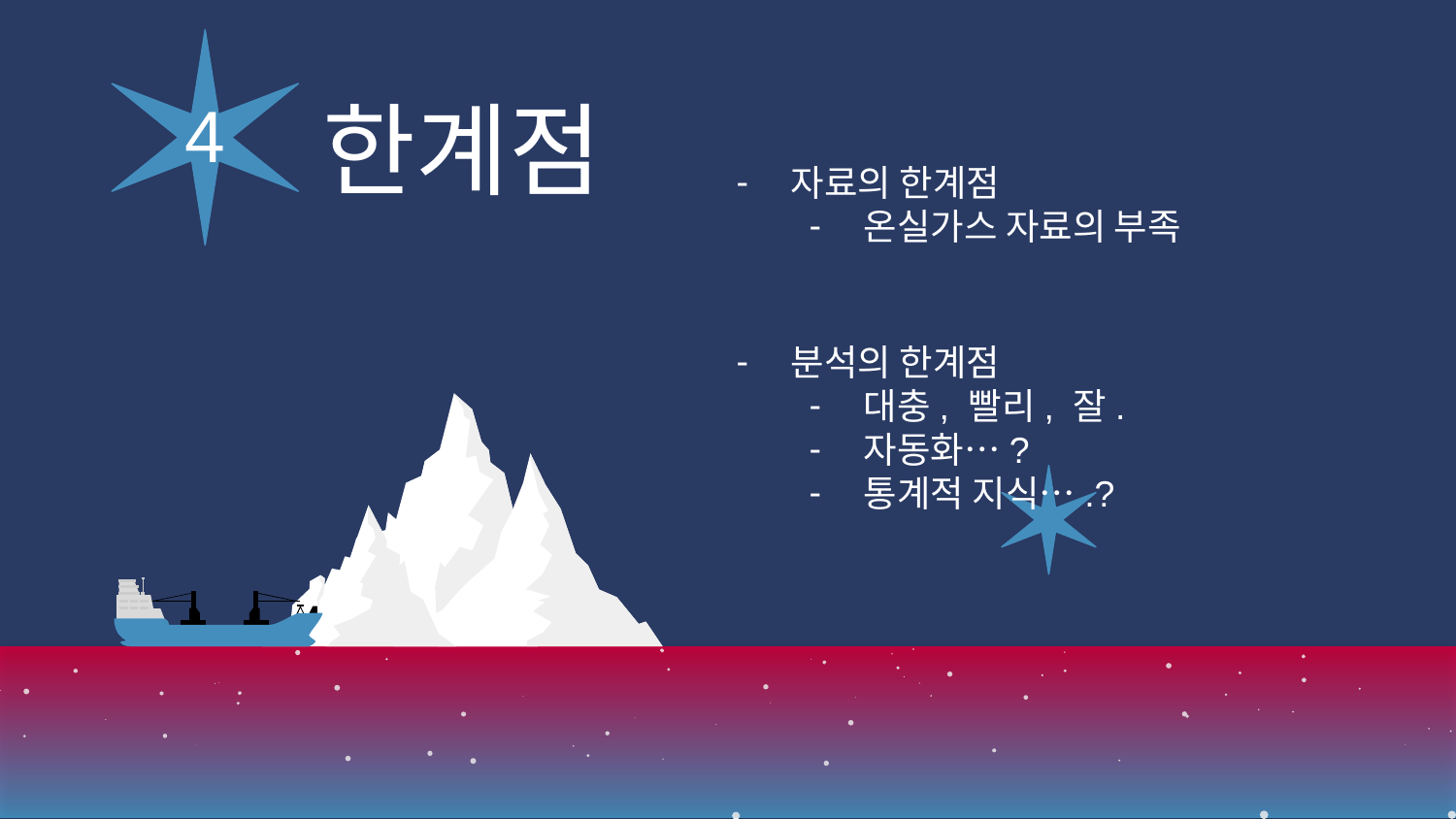

4
# 한계점
자료의 한계점
온실가스 자료의 부족

분석의 한계점
대충, 빨리, 잘.
자동화…?
통계적 지식….?